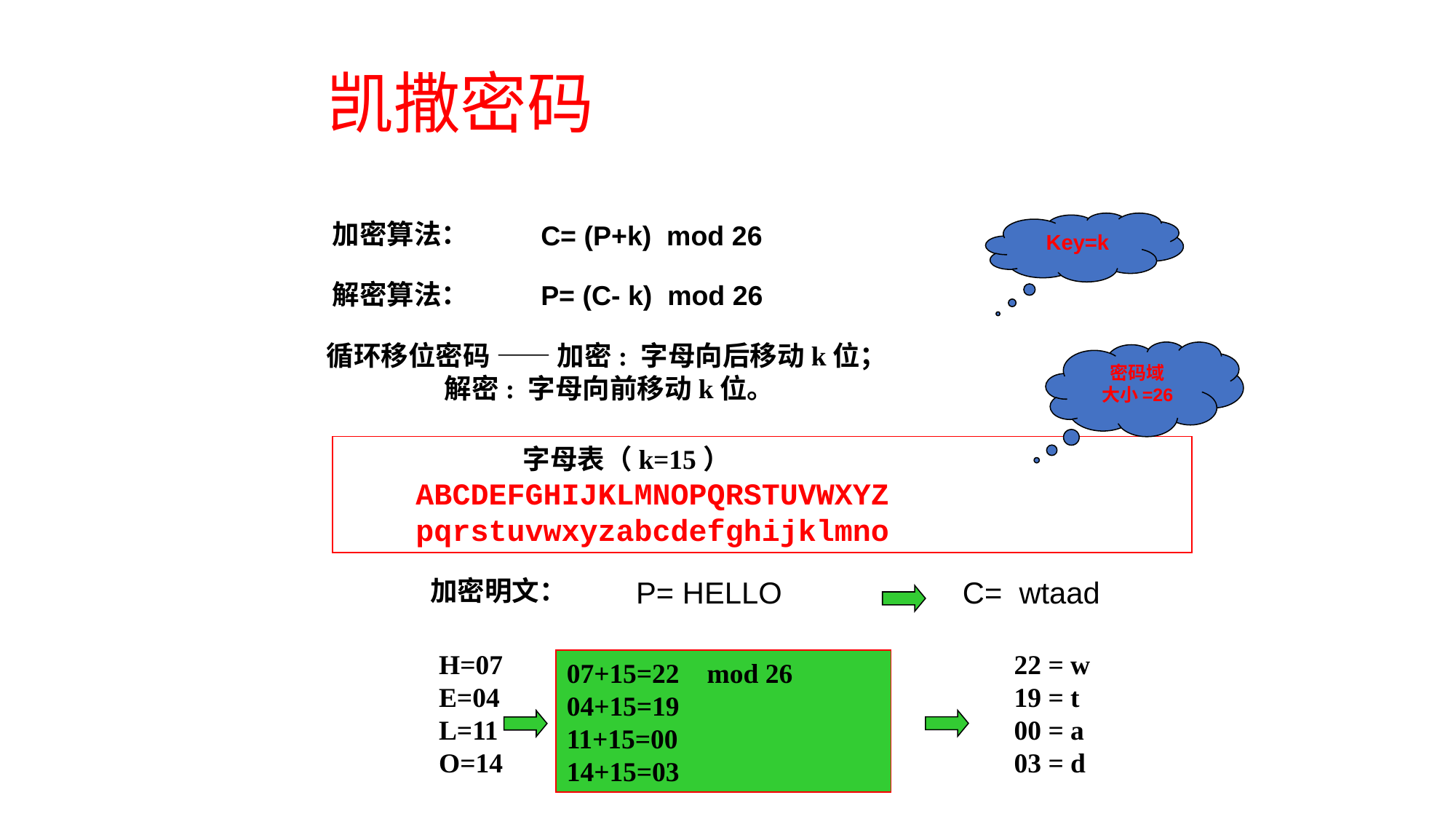

# 凯撒密码
加密算法：
C= (P+k)  mod 26
Key=k

解密算法：
P= (C- k)  mod 26
循环移位密码 —— 加密: 字母向后移动k位；
                  解密: 字母向前移动k位。
密码域
大小=26
                            字母表（k=15）
    ABCDEFGHIJKLMNOPQRSTUVWXYZ
    pqrstuvwxyzabcdefghijklmno
加密明文：
P= HELLO
C=  wtaad

H=07
E=04
L=11
O=14
22 = w
19 = t
00 = a
03 = d
07+15=22    mod 26
04+15=19
11+15=00
14+15=03

59